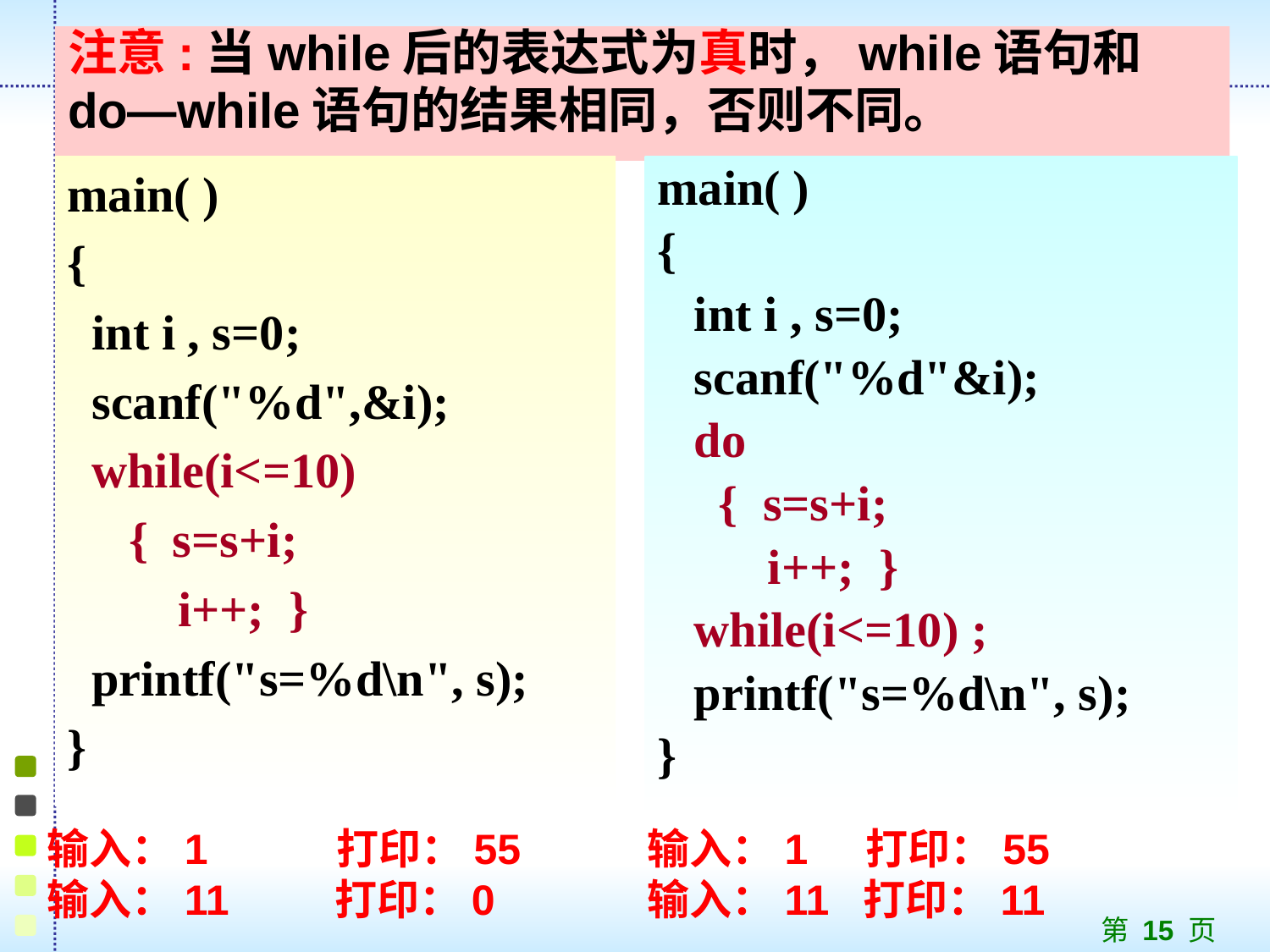

注意:当while后的表达式为真时，while语句和
do—while语句的结果相同，否则不同。
main( )
{
  int i , s=0;
  scanf("%d",&i);
  while(i<=10)
     {  s=s+i;
         i++;  }
  printf("s=%d\n", s);
}
main( )
{
   int i , s=0;
   scanf("%d"&i);
   do
     {  s=s+i;
         i++;  }
   while(i<=10) ;
   printf("s=%d\n", s);
}

输入：1          打印：55
输入：11        打印：0
输入：1    打印：55
输入：11  打印：11
第 15 页